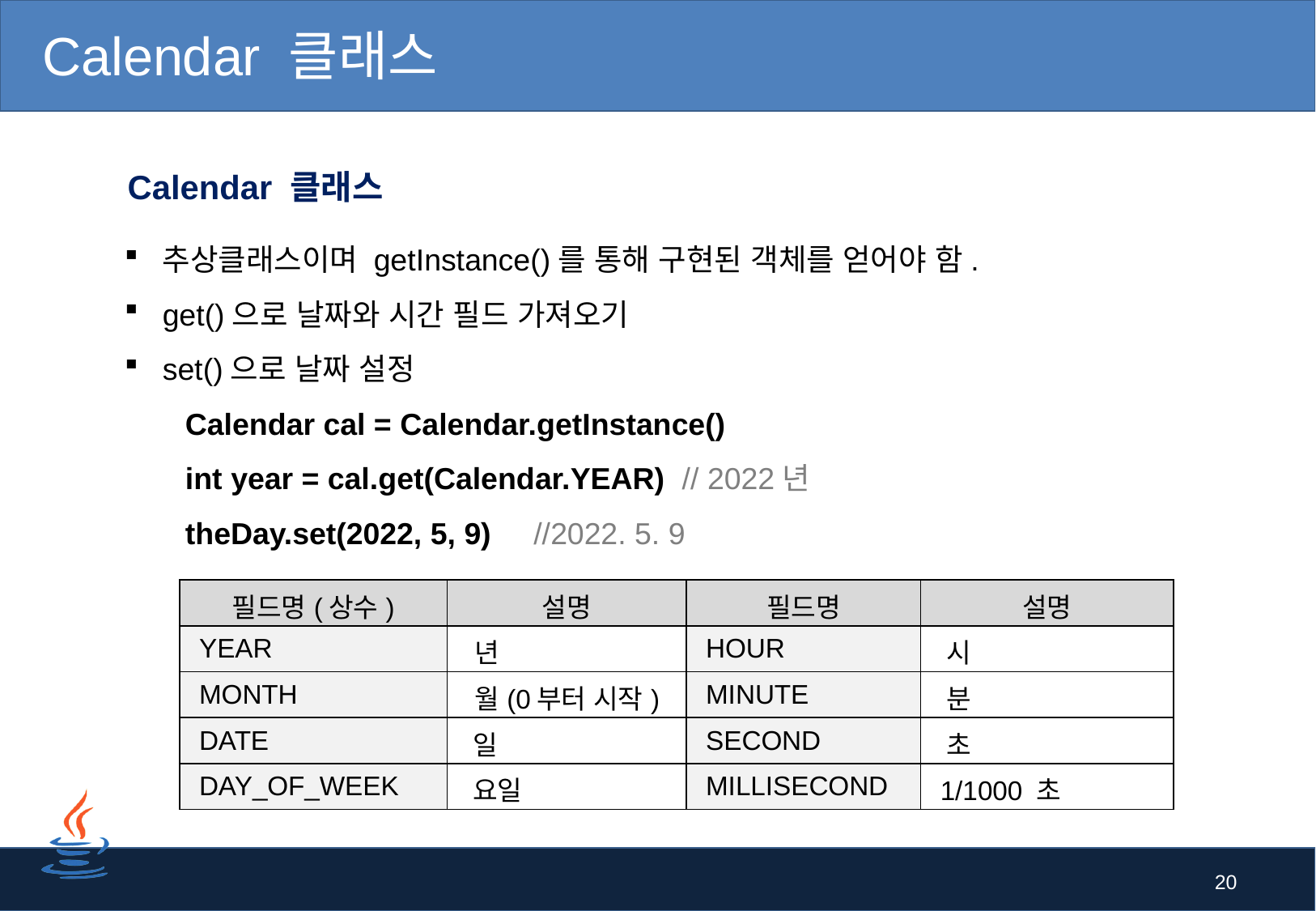

# Calendar 클래스
  Calendar 클래스

추상클래스이며 getInstance()를 통해 구현된 객체를 얻어야 함.
get()으로 날짜와 시간 필드 가져오기
set()으로 날짜 설정
Calendar cal = Calendar.getInstance()
int year = cal.get(Calendar.YEAR)  // 2022년
theDay.set(2022, 5, 9)     //2022. 5. 9
| 필드명(상수) | 설명 | 필드명 | 설명 |
| --- | --- | --- | --- |
| YEAR | 년 | HOUR | 시 |
| MONTH | 월(0부터 시작) | MINUTE | 분 |
| DATE | 일 | SECOND | 초 |
| DAY\_OF\_WEEK | 요일 | MILLISECOND | 1/1000 초 |
20